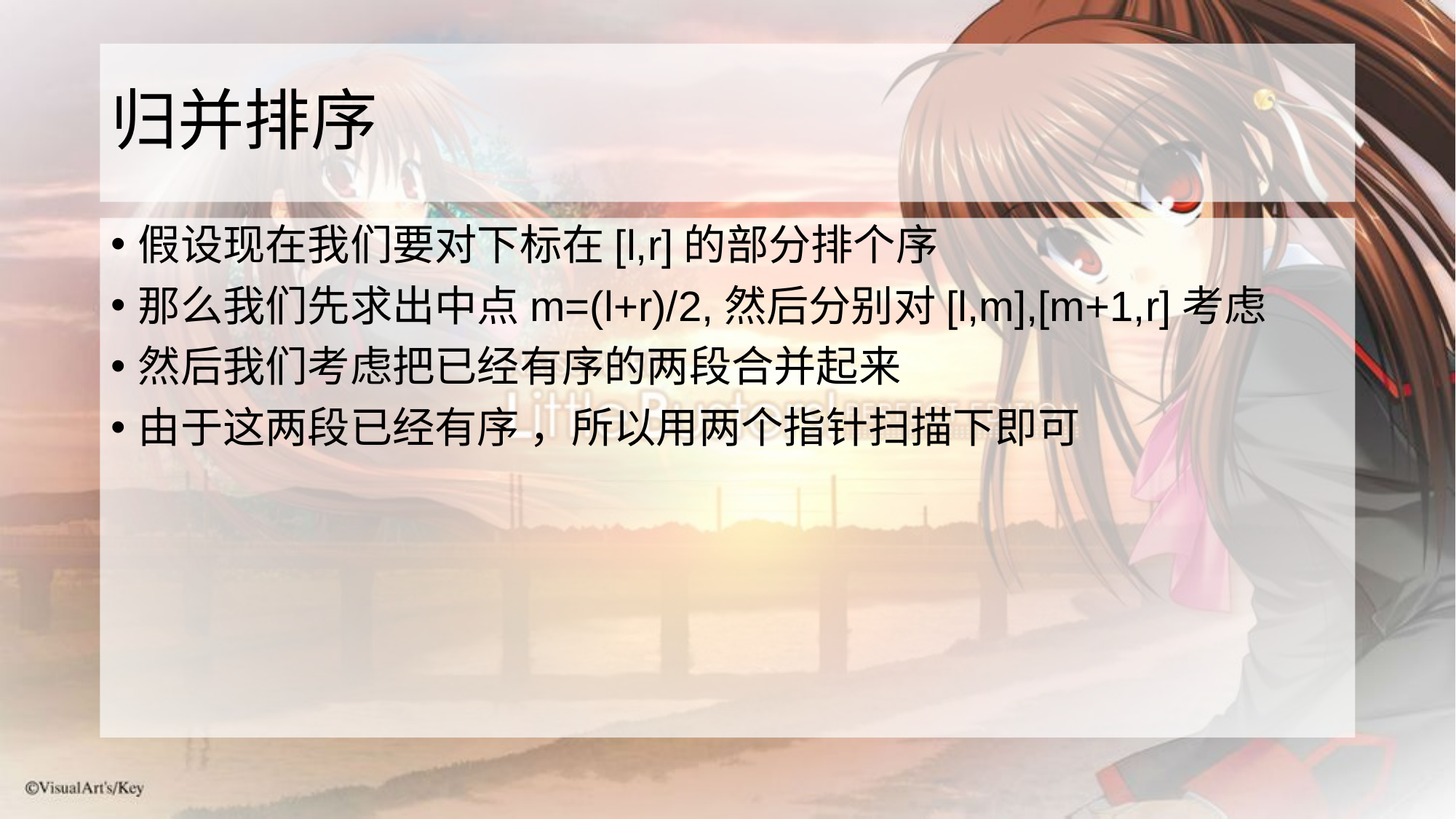

# 归并排序
假设现在我们要对下标在[l,r]的部分排个序
那么我们先求出中点m=(l+r)/2,然后分别对[l,m],[m+1,r]考虑
然后我们考虑把已经有序的两段合并起来
由于这两段已经有序 ，所以用两个指针扫描下即可